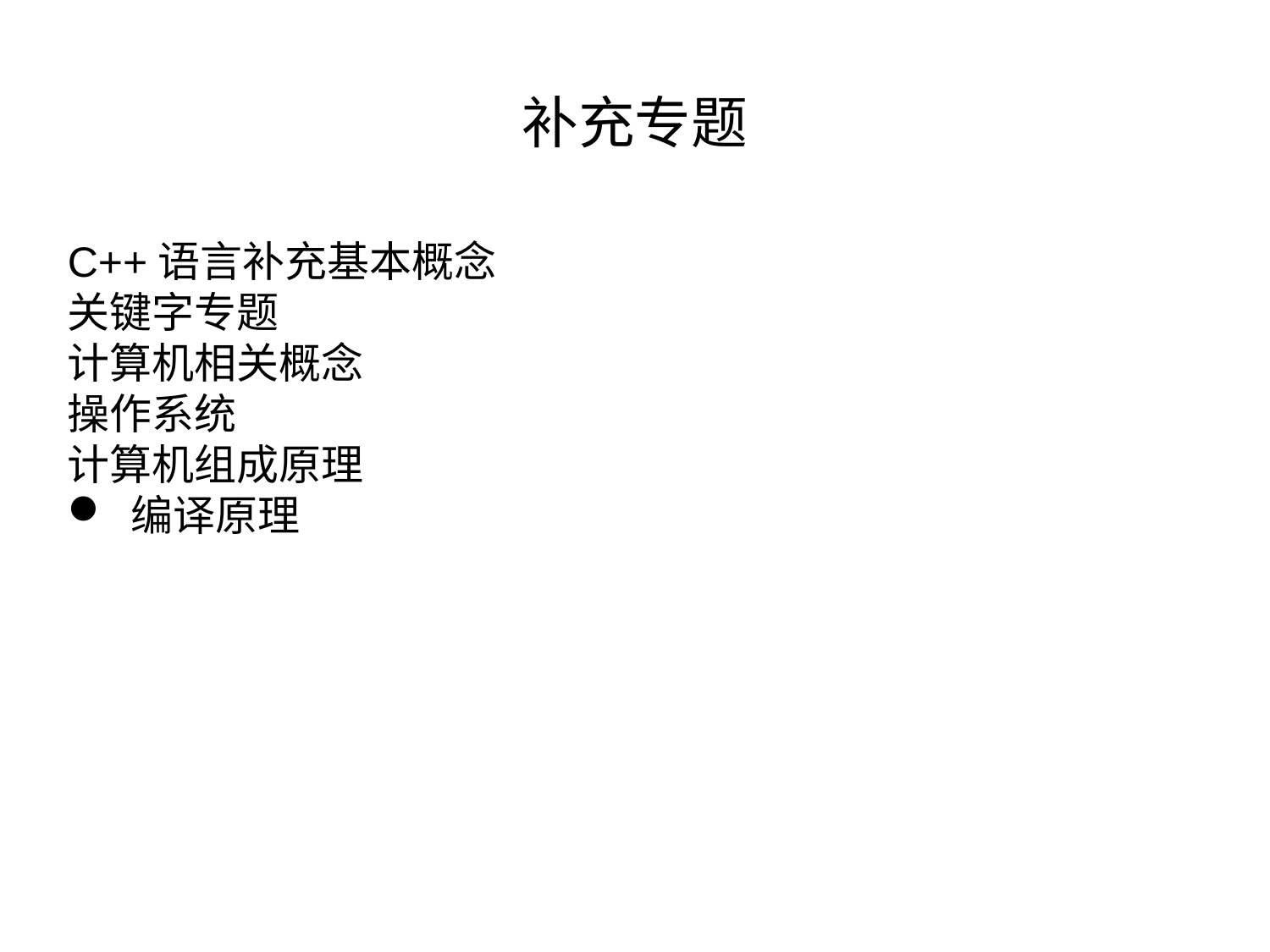

补充专题
C++语言补充基本概念
关键字专题
计算机相关概念
操作系统
计算机组成原理
编译原理